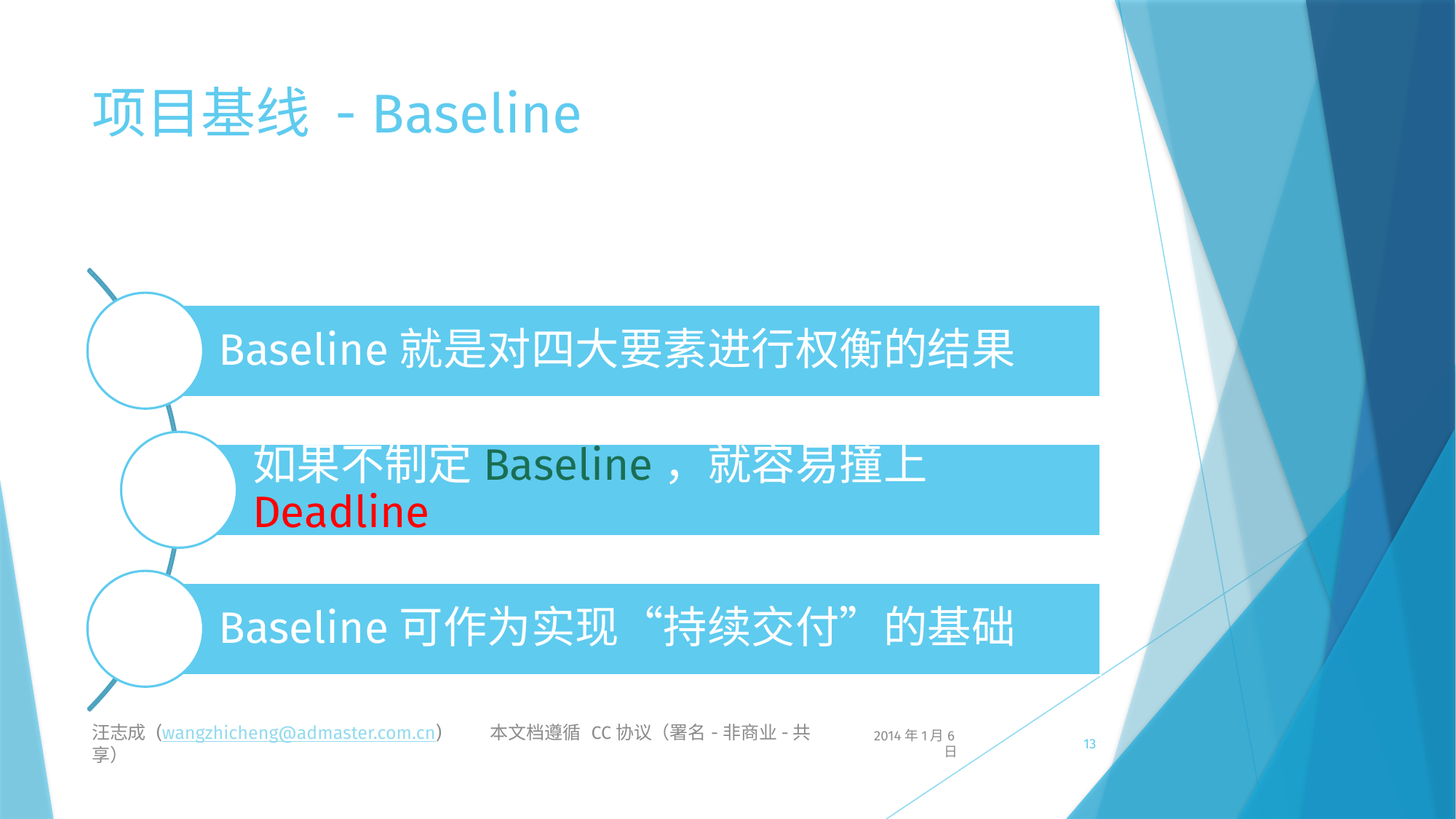

# 项目基线 - Baseline
Baseline就是对四大要素进行权衡的结果
如果不制定Baseline，就容易撞上Deadline
Baseline可作为实现“持续交付”的基础
汪志成 (wangzhicheng@admaster.com.cn)         本文档遵循 CC协议（署名-非商业-共享）
2014年1月6日
13